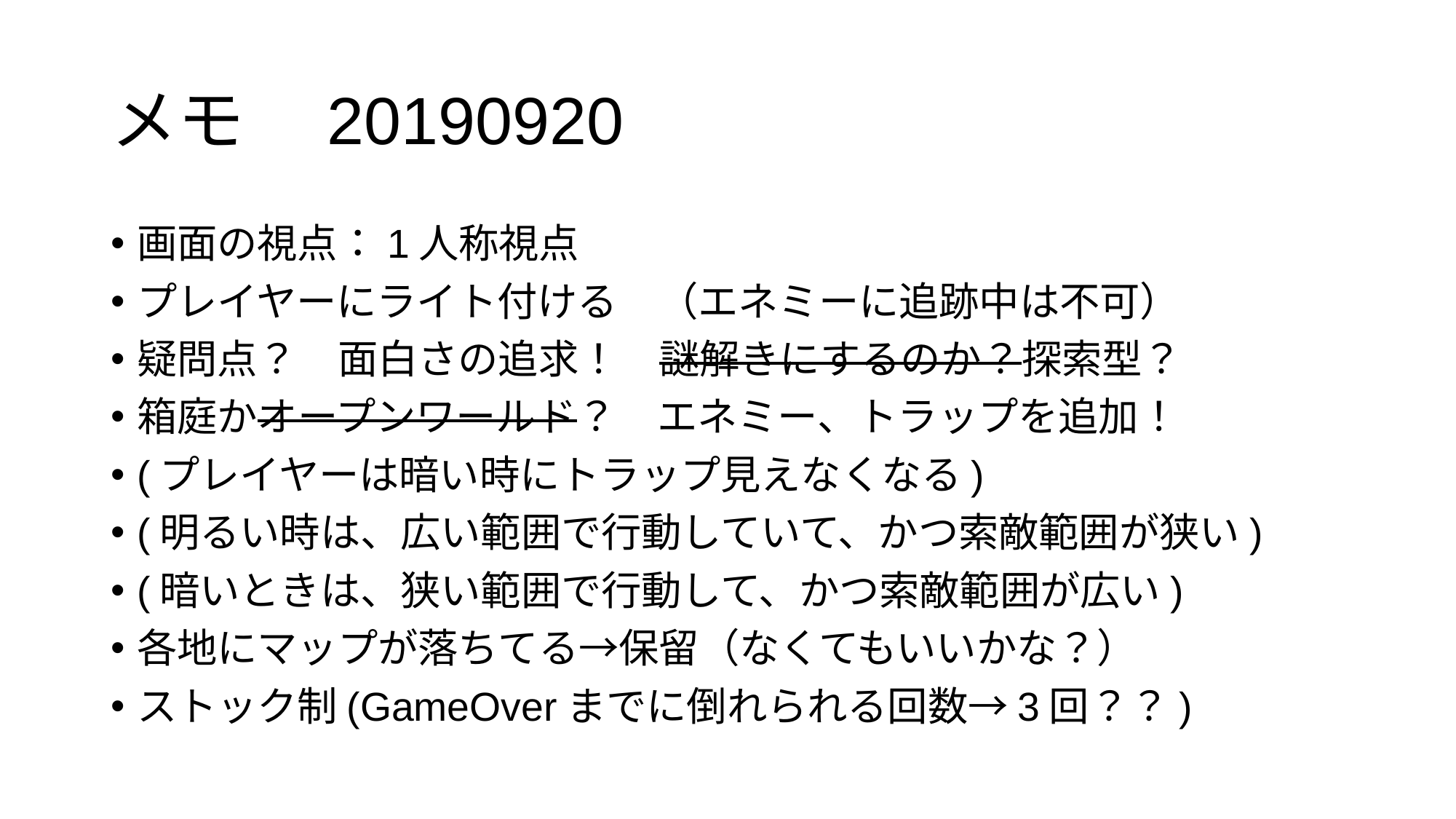

# メモ　20190920
画面の視点：1人称視点
プレイヤーにライト付ける　（エネミーに追跡中は不可）
疑問点？　面白さの追求！　謎解きにするのか？探索型？
箱庭かオープンワールド？　エネミー、トラップを追加！
(プレイヤーは暗い時にトラップ見えなくなる)
(明るい時は、広い範囲で行動していて、かつ索敵範囲が狭い)
(暗いときは、狭い範囲で行動して、かつ索敵範囲が広い)
各地にマップが落ちてる→保留（なくてもいいかな？）
ストック制(GameOverまでに倒れられる回数→3回？？)